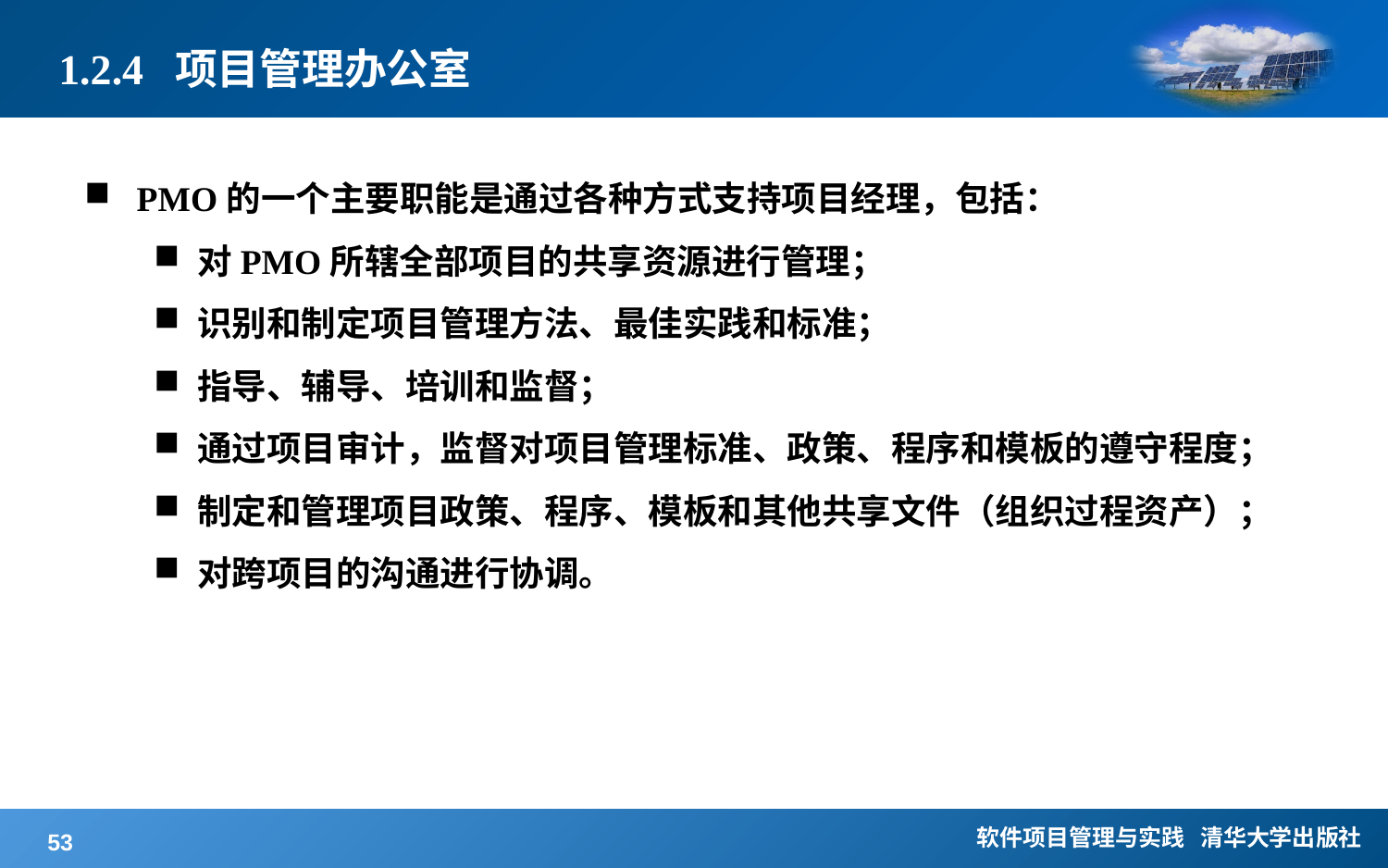

# 1.2.4  项目管理办公室
PMO的一个主要职能是通过各种方式支持项目经理，包括：
对PMO所辖全部项目的共享资源进行管理；
识别和制定项目管理方法、最佳实践和标准；
指导、辅导、培训和监督；
通过项目审计，监督对项目管理标准、政策、程序和模板的遵守程度；
制定和管理项目政策、程序、模板和其他共享文件（组织过程资产）；
对跨项目的沟通进行协调。